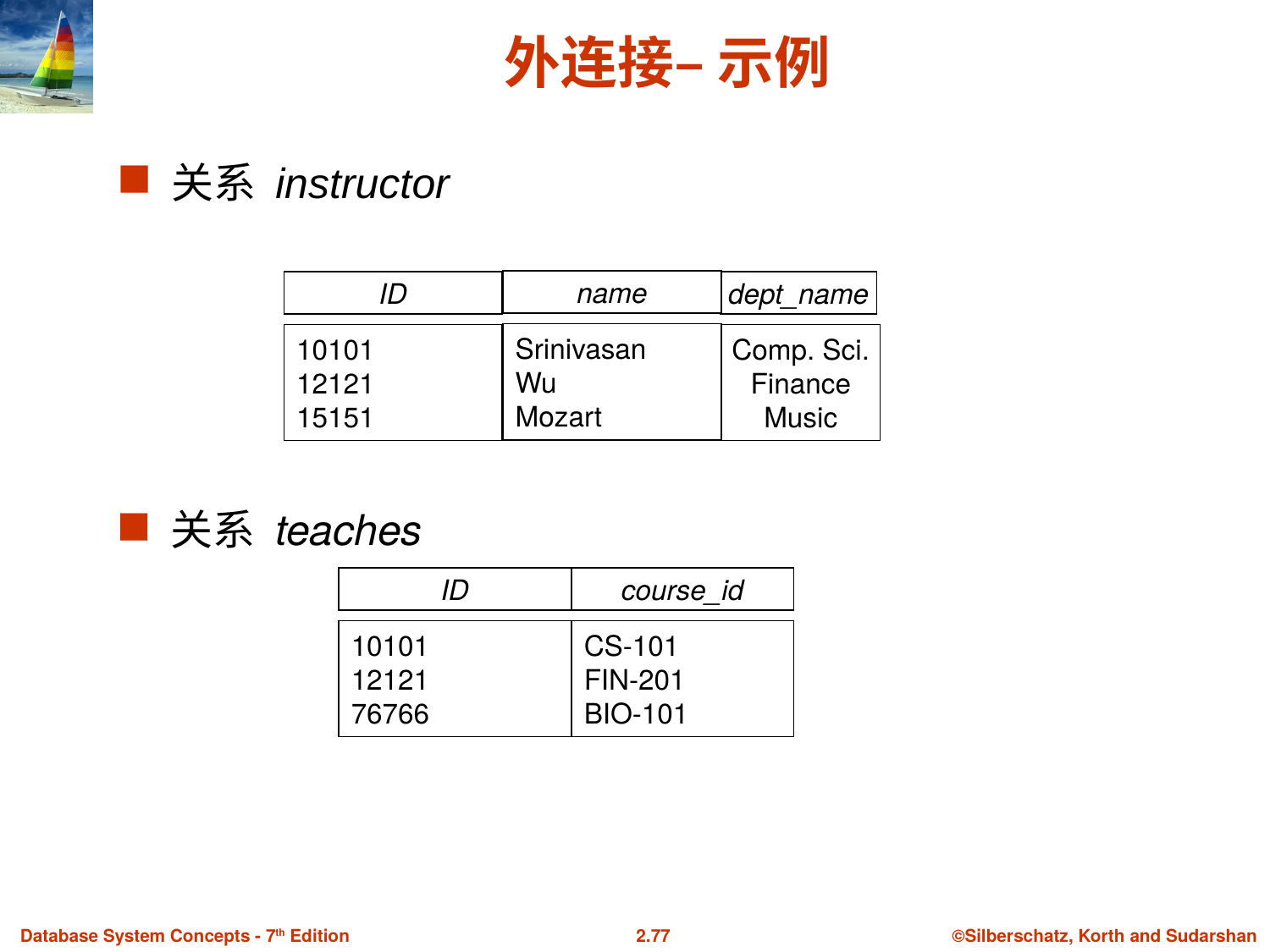

# 外连接– 示例
关系 instructor
name
ID
dept_name
Srinivasan
Wu
Mozart
10101
12121
15151
Comp. Sci.
Finance
Music
关系 teaches
ID
course_id
10101
12121
76766
CS-101
FIN-201
BIO-101